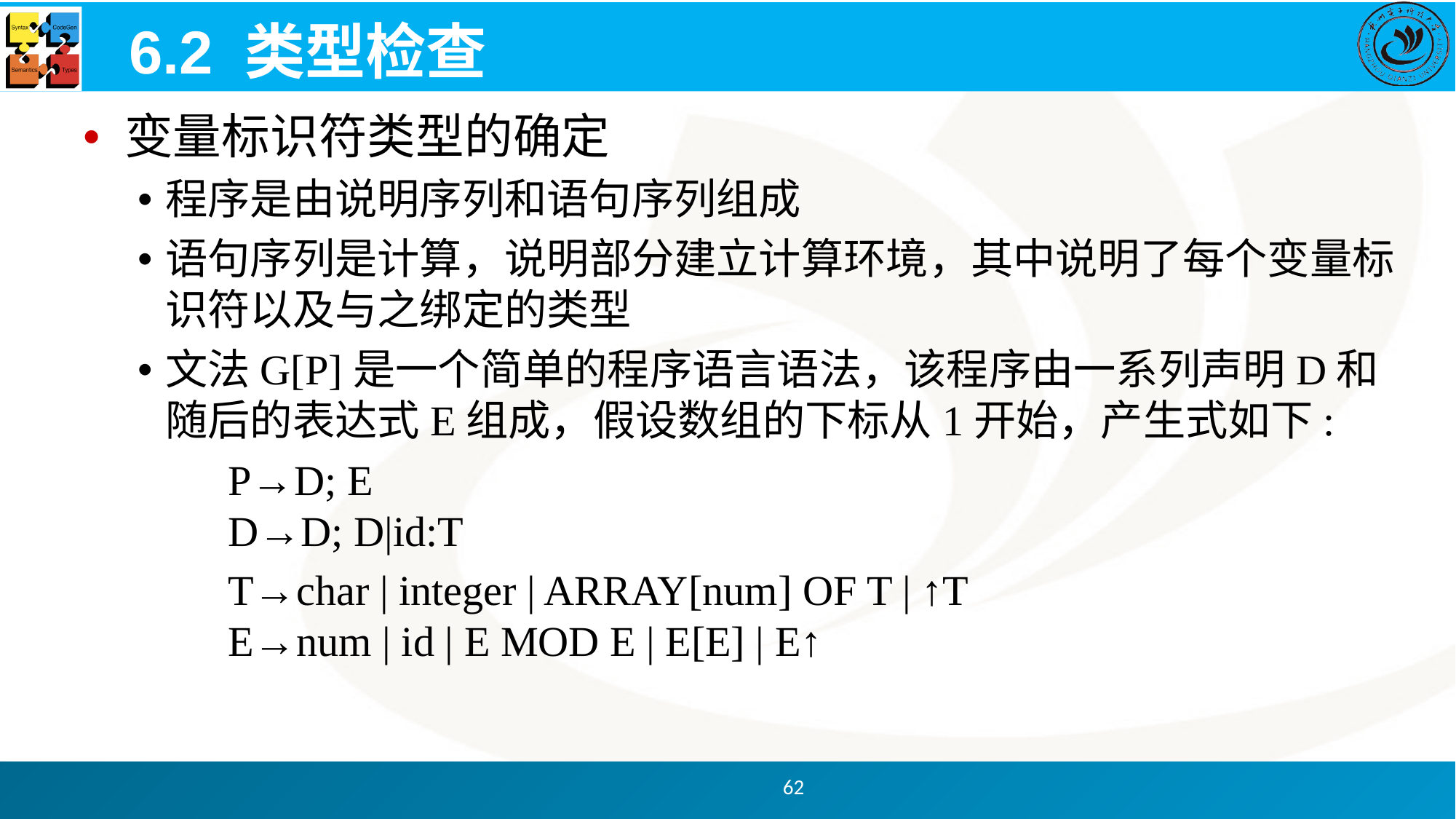

# 6.2 类型检查
变量标识符类型的确定
程序是由说明序列和语句序列组成
语句序列是计算，说明部分建立计算环境，其中说明了每个变量标识符以及与之绑定的类型
文法G[P]是一个简单的程序语言语法，该程序由一系列声明D和随后的表达式E组成，假设数组的下标从1开始，产生式如下:
    P→D; E
    D→D; D|id:T
    T→char | integer | ARRAY[num] OF T | ↑T
    E→num | id | E MOD E | E[E] | E↑
62